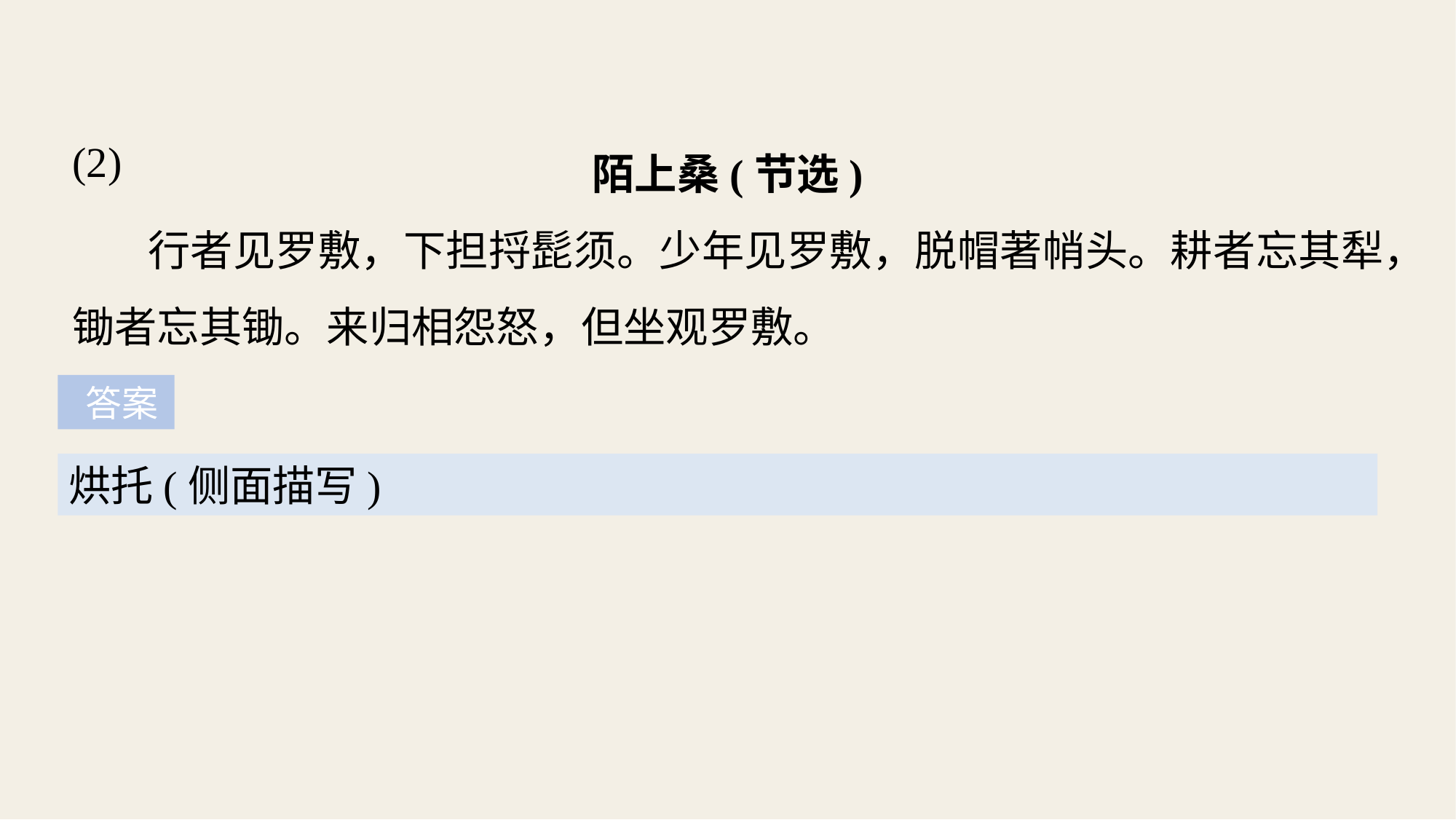

(2)
陌上桑(节选)
行者见罗敷，下担捋髭须。少年见罗敷，脱帽著帩头。耕者忘其犁，锄者忘其锄。来归相怨怒，但坐观罗敷。
 答案
烘托(侧面描写)